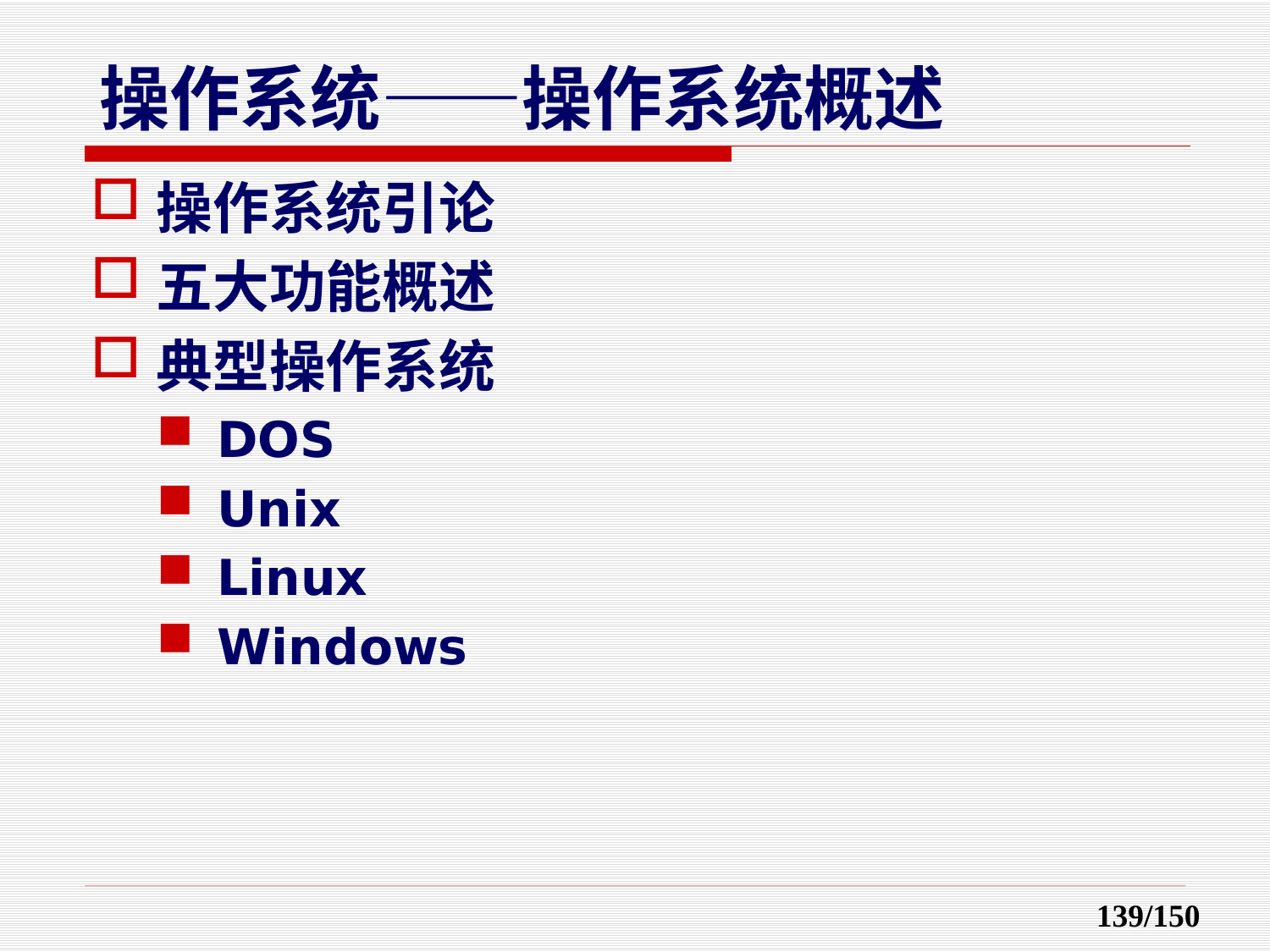

操作系统引论
五大功能概述
典型操作系统
DOS
Unix
Linux
Windows